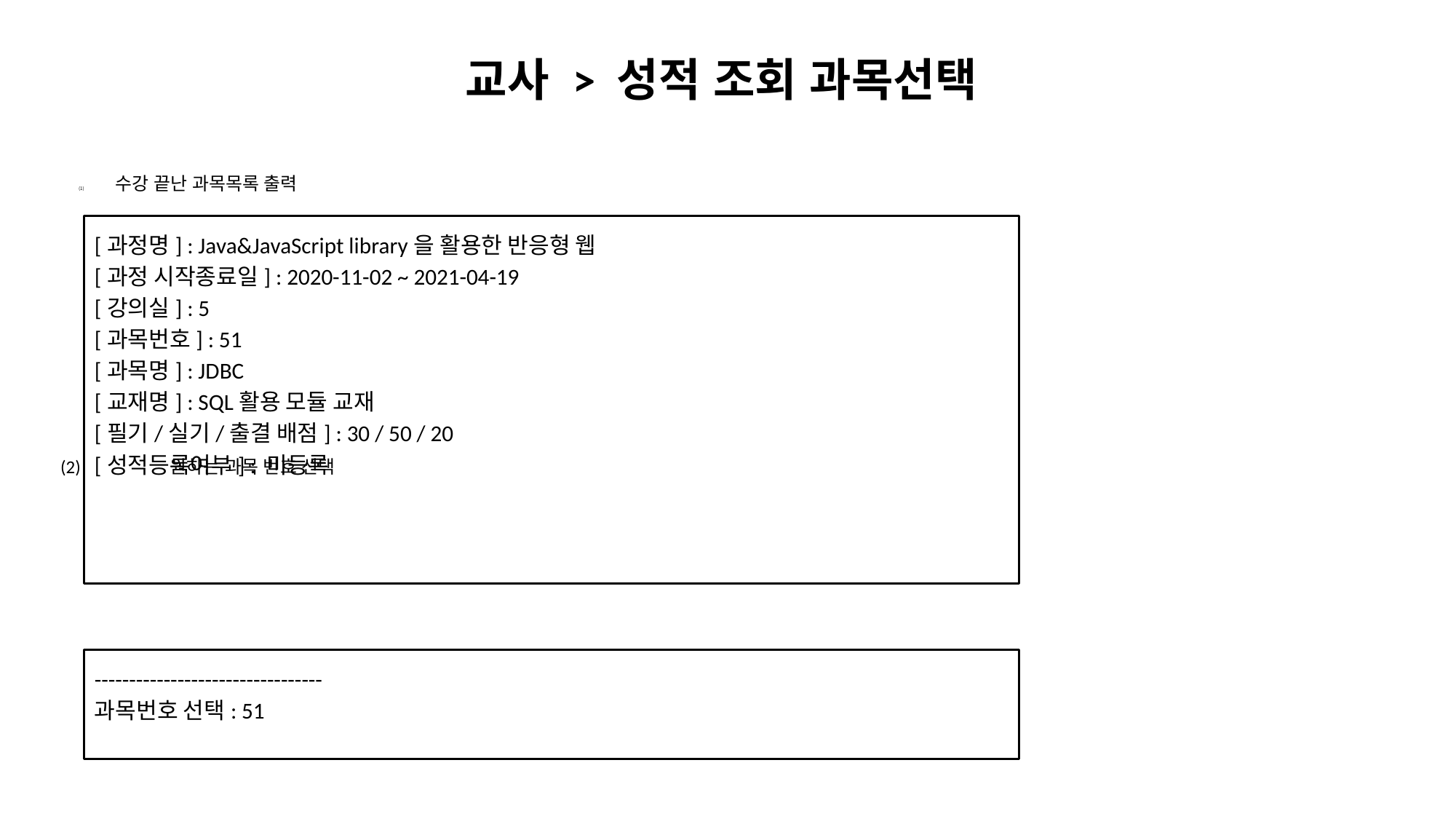

# 교사 > 성적 조회 과목선택

수강 끝난 과목목록 출력

(2)	원하는 과목 번호 선택

[과정명] : Java&JavaScript library을 활용한 반응형 웹
[과정 시작종료일] : 2020-11-02 ~ 2021-04-19
[강의실] : 5
[과목번호] : 51
[과목명] : JDBC
[교재명] : SQL활용 모듈 교재
[필기/실기/출결 배점] : 30 / 50 / 20
[성적등록여부] : 미등록
---------------------------------
과목번호 선택: 51